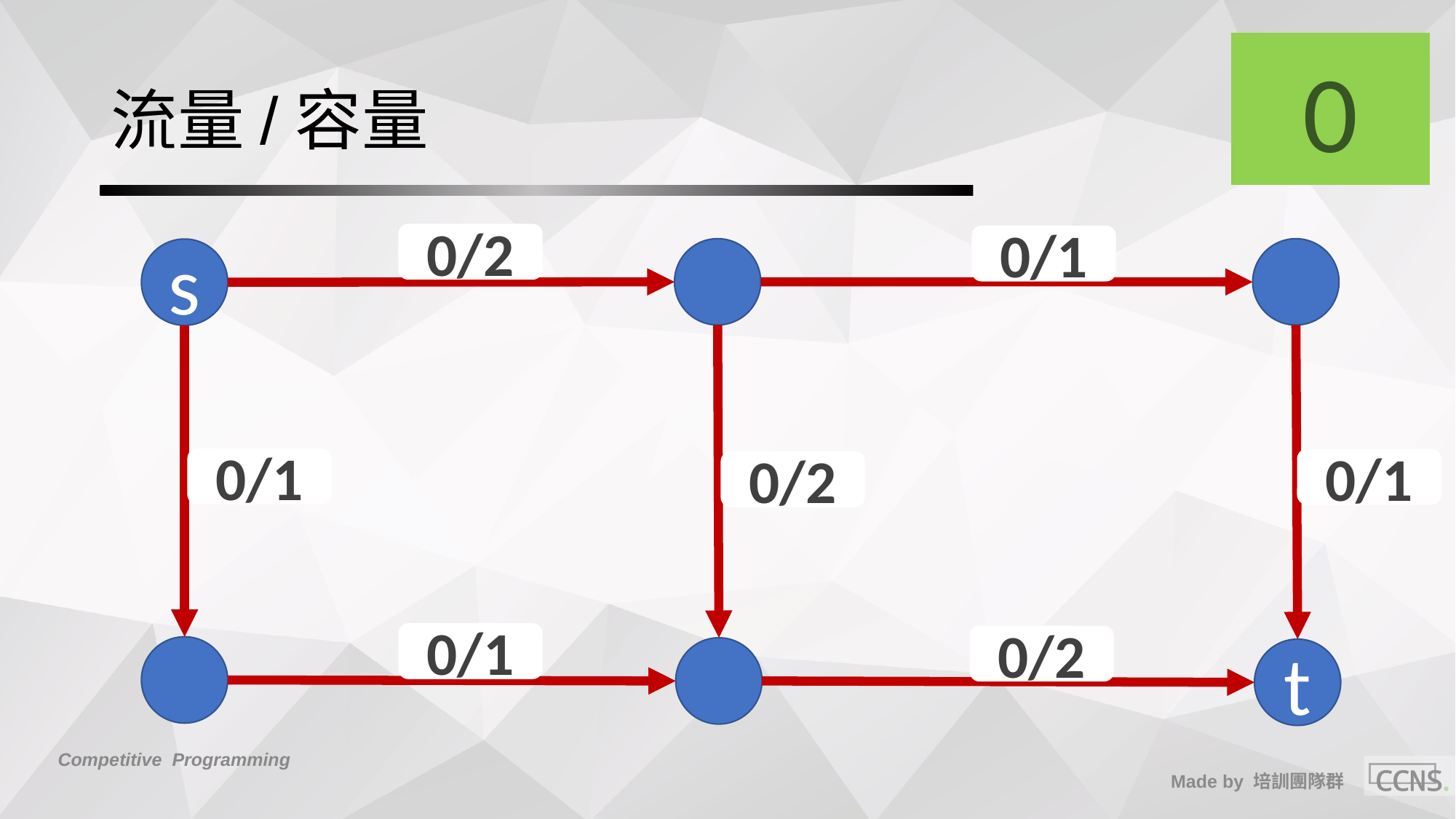

0
# 流量/容量

0/2
0/1

s
0/1
0/1
0/2
0/1
0/2

t